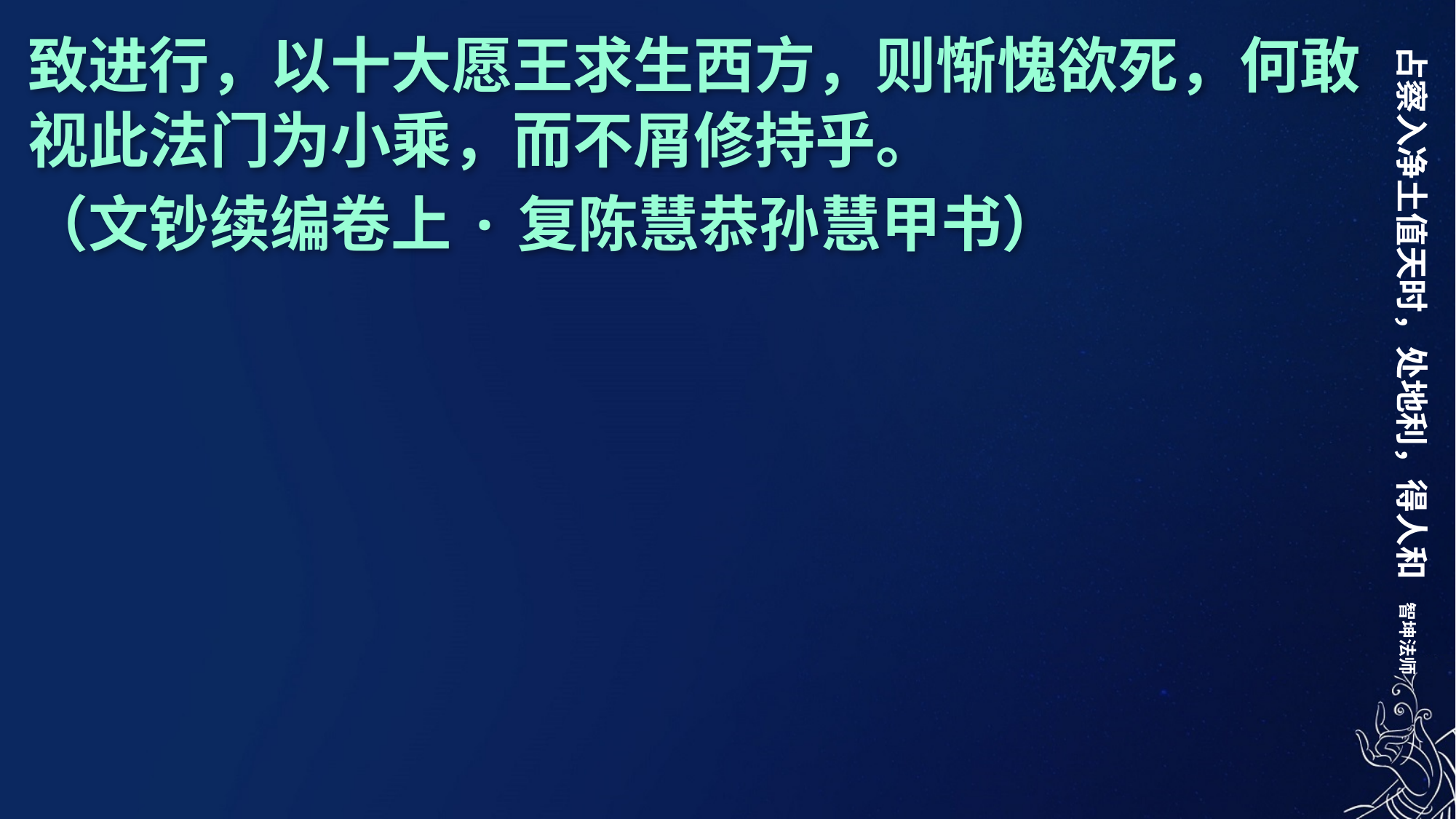

致进行，以十大愿王求生西方，则惭愧欲死，何敢视此法门为小乘，而不屑修持乎。
（文钞续编卷上·复陈慧恭孙慧甲书）